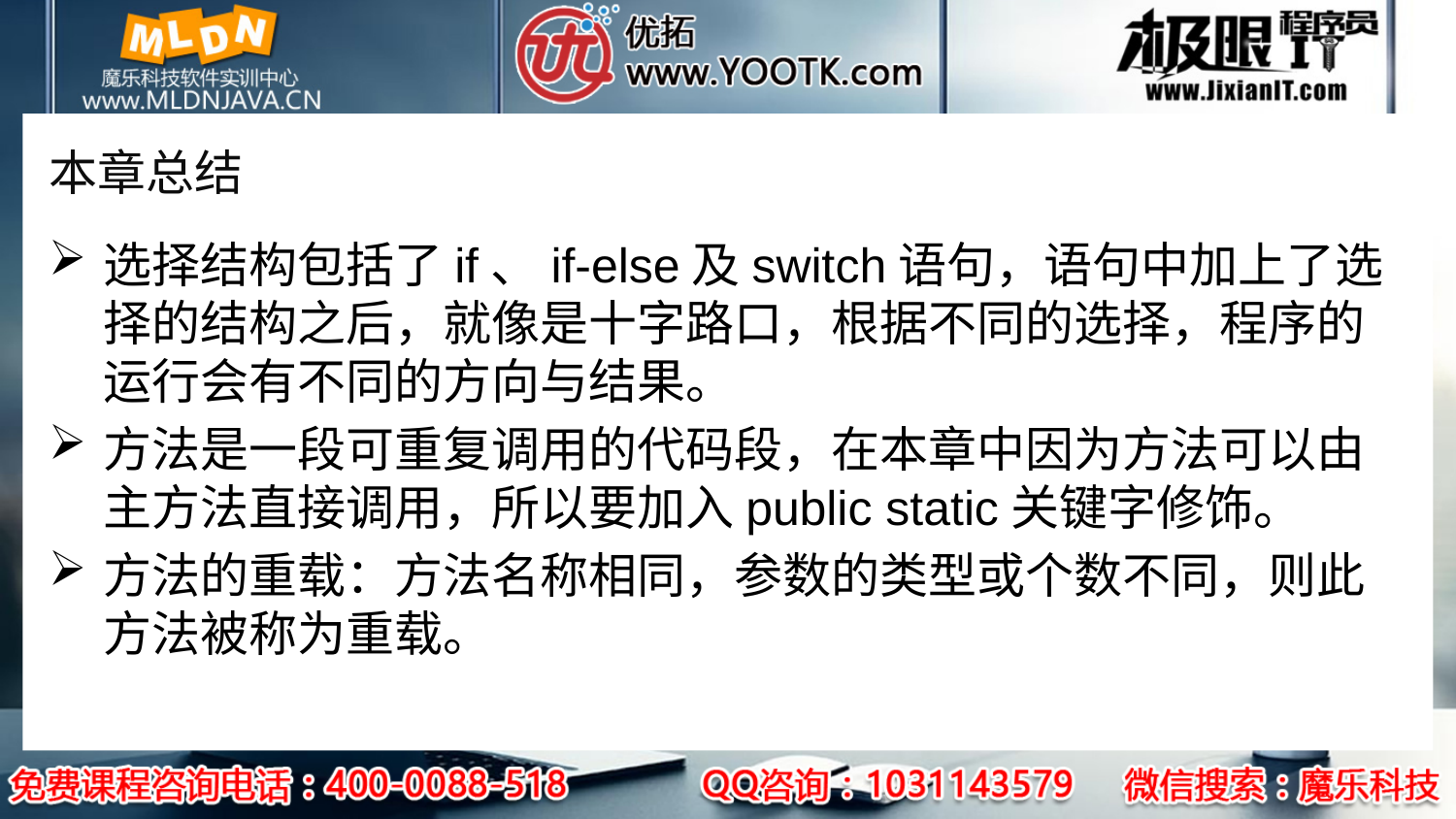

# 本章总结
选择结构包括了if、if-else及switch语句，语句中加上了选择的结构之后，就像是十字路口，根据不同的选择，程序的运行会有不同的方向与结果。
方法是一段可重复调用的代码段，在本章中因为方法可以由主方法直接调用，所以要加入public static关键字修饰。
方法的重载：方法名称相同，参数的类型或个数不同，则此方法被称为重载。